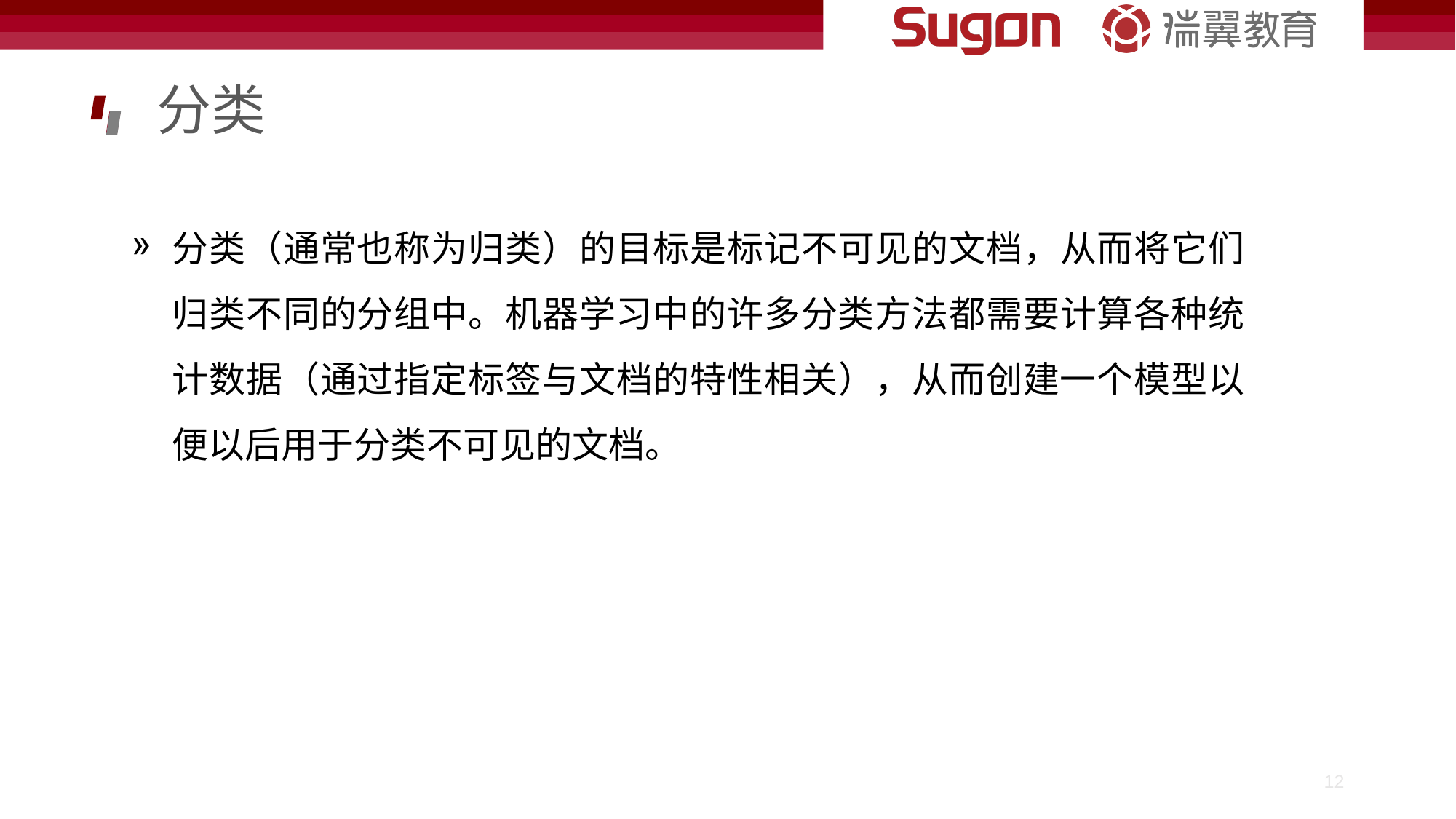

# 分类

分类（通常也称为归类）的目标是标记不可见的文档，从而将它们归类不同的分组中。机器学习中的许多分类方法都需要计算各种统计数据（通过指定标签与文档的特性相关），从而创建一个模型以便以后用于分类不可见的文档。
12